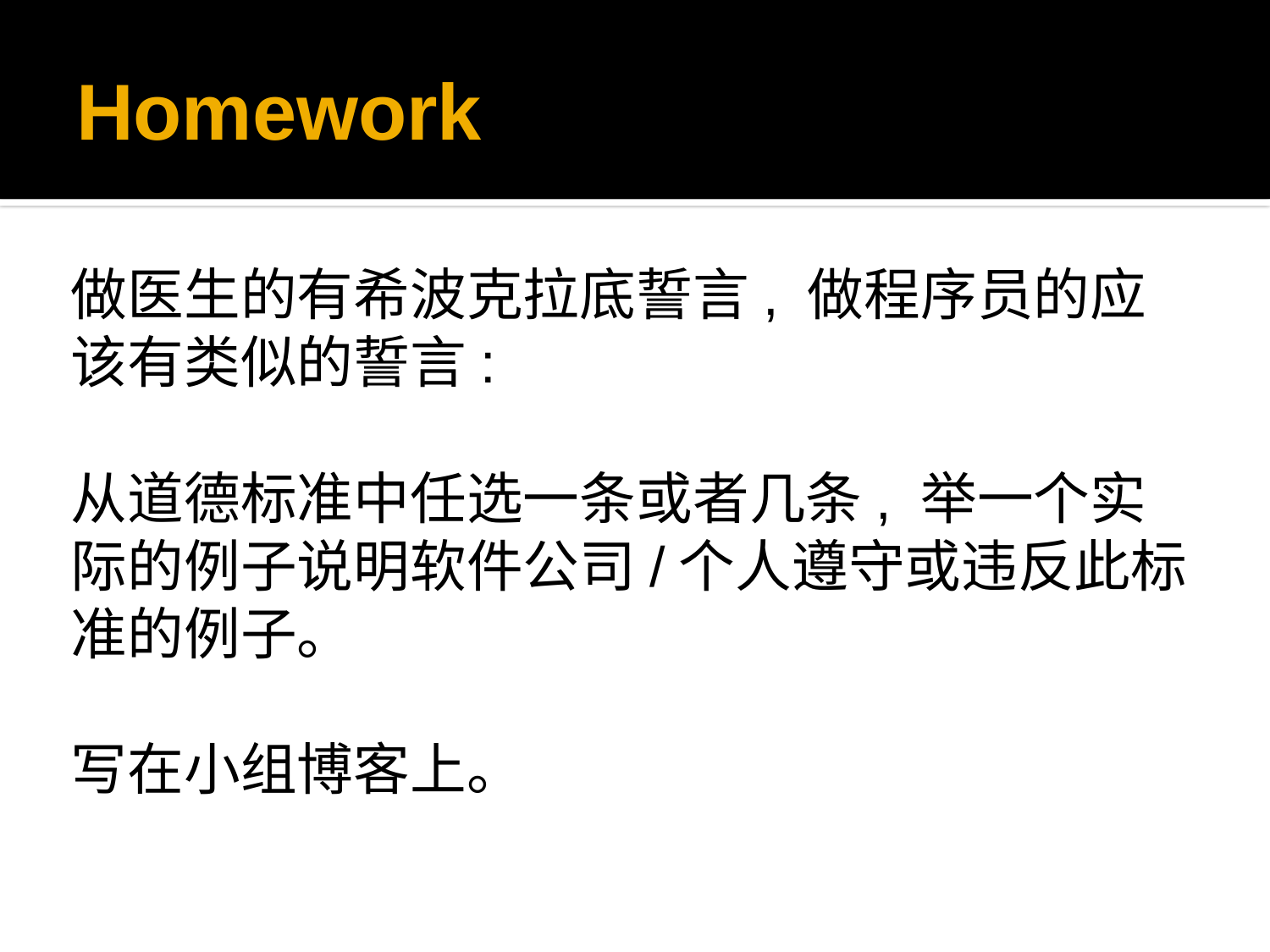

# Homework
做医生的有希波克拉底誓言, 做程序员的应该有类似的誓言:

从道德标准中任选一条或者几条, 举一个实际的例子说明软件公司/个人遵守或违反此标准的例子。

写在小组博客上。